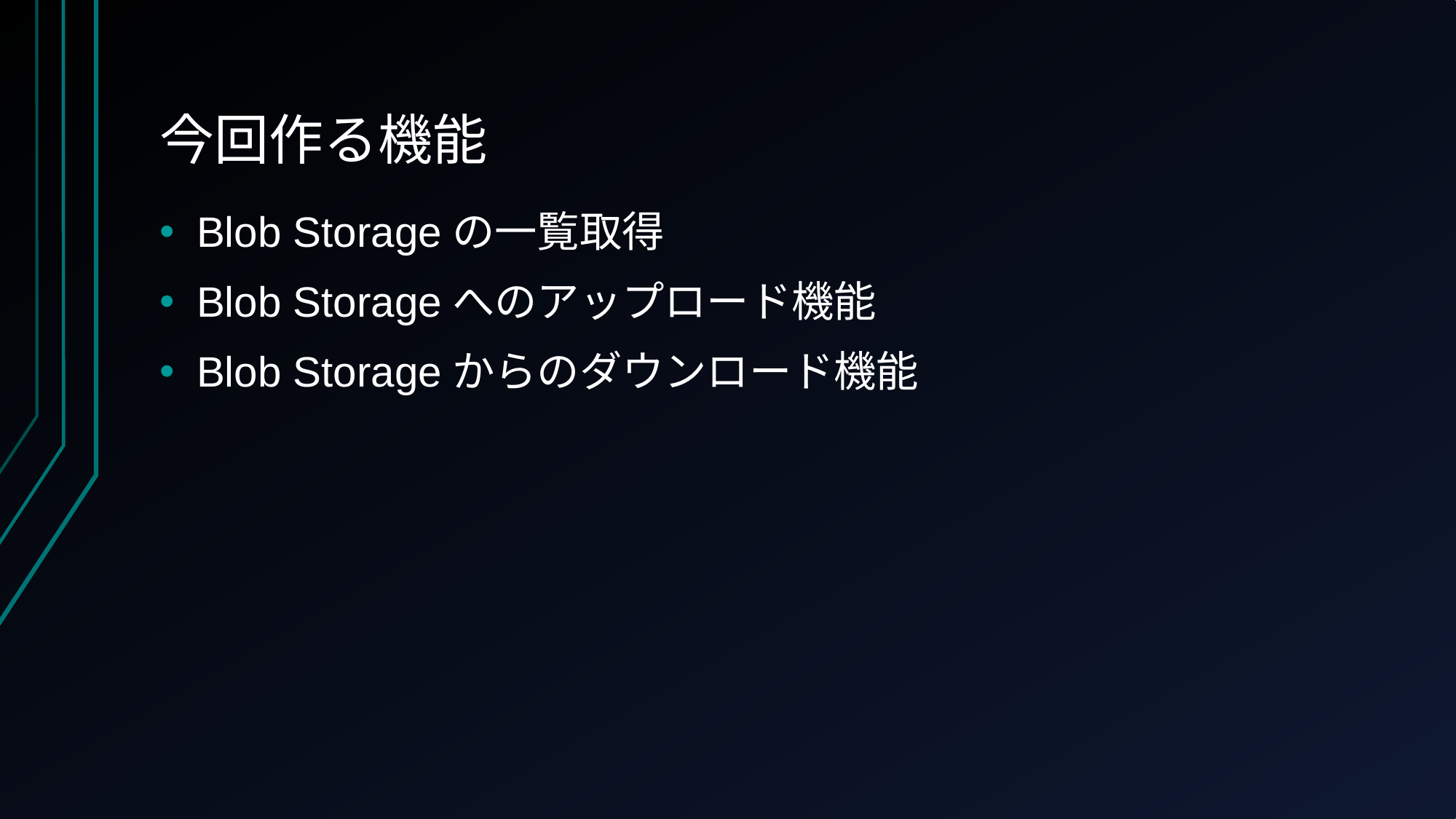

# 今回作る機能
Blob Storageの一覧取得
Blob Storageへのアップロード機能
Blob Storageからのダウンロード機能